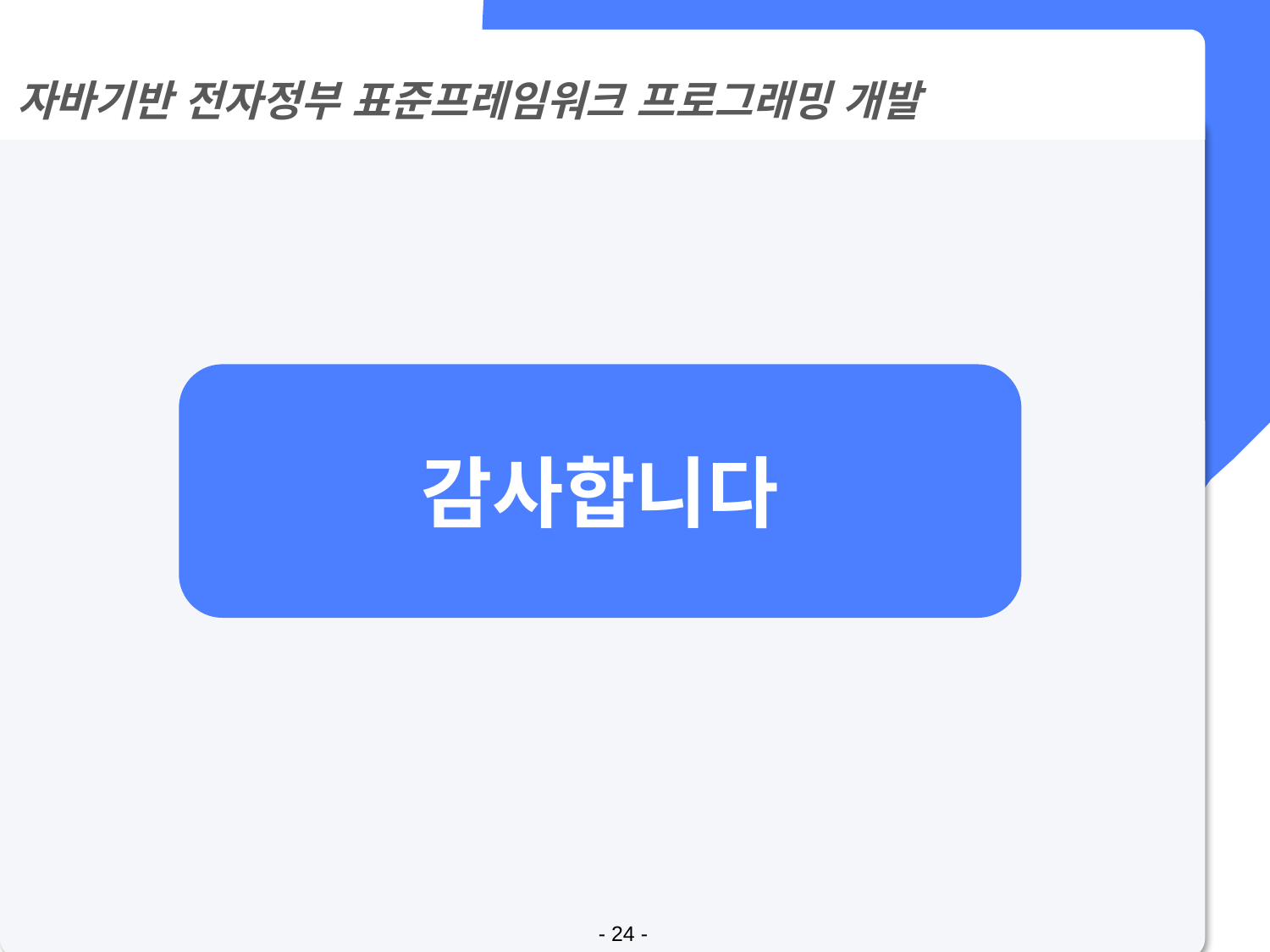

자바기반 전자정부 표준프레임워크 프로그래밍 개발

감사합니다
- 24 -